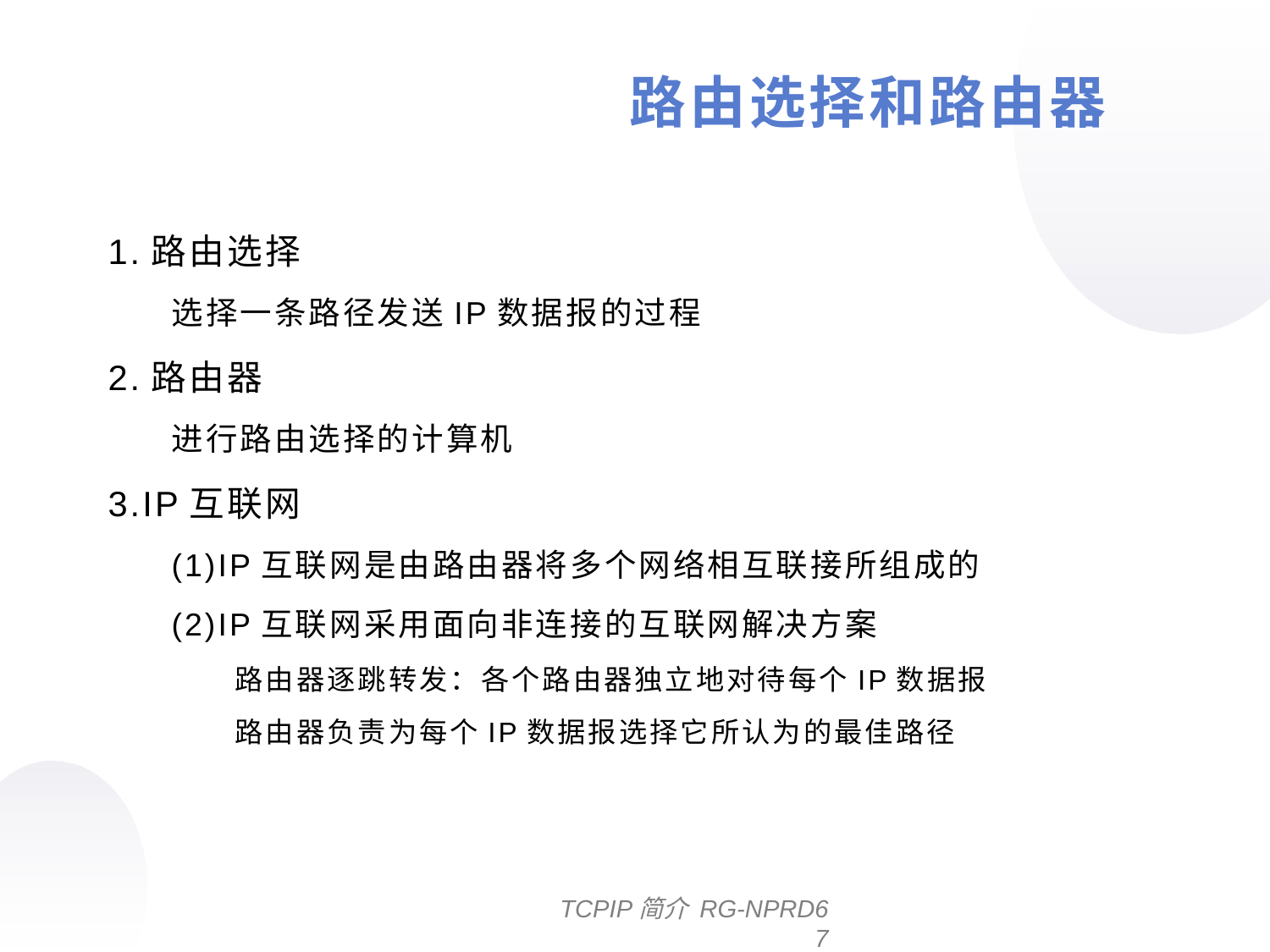

路由选择和路由器
1.路由选择
选择一条路径发送IP数据报的过程
2.路由器
进行路由选择的计算机
3.IP互联网
(1)IP互联网是由路由器将多个网络相互联接所组成的
(2)IP互联网采用面向非连接的互联网解决方案
路由器逐跳转发：各个路由器独立地对待每个IP数据报
路由器负责为每个IP数据报选择它所认为的最佳路径

TCPIP简介 RG-NPRD6
7